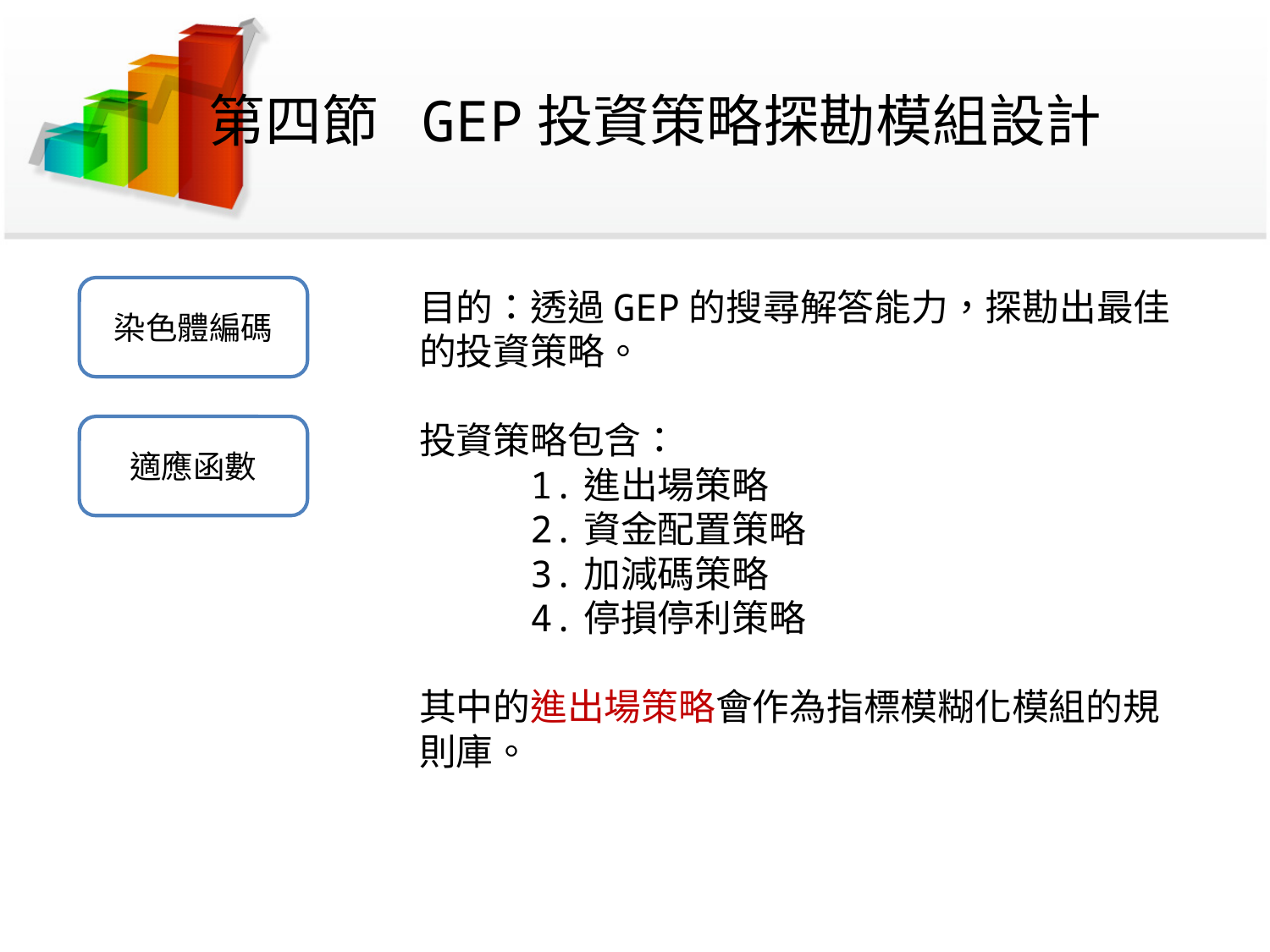

# 第四節	GEP投資策略探勘模組設計
染色體編碼
目的：透過GEP的搜尋解答能力，探勘出最佳的投資策略。

投資策略包含：
     1.進出場策略
     2.資金配置策略
     3.加減碼策略
     4.停損停利策略

其中的進出場策略會作為指標模糊化模組的規
則庫。
適應函數